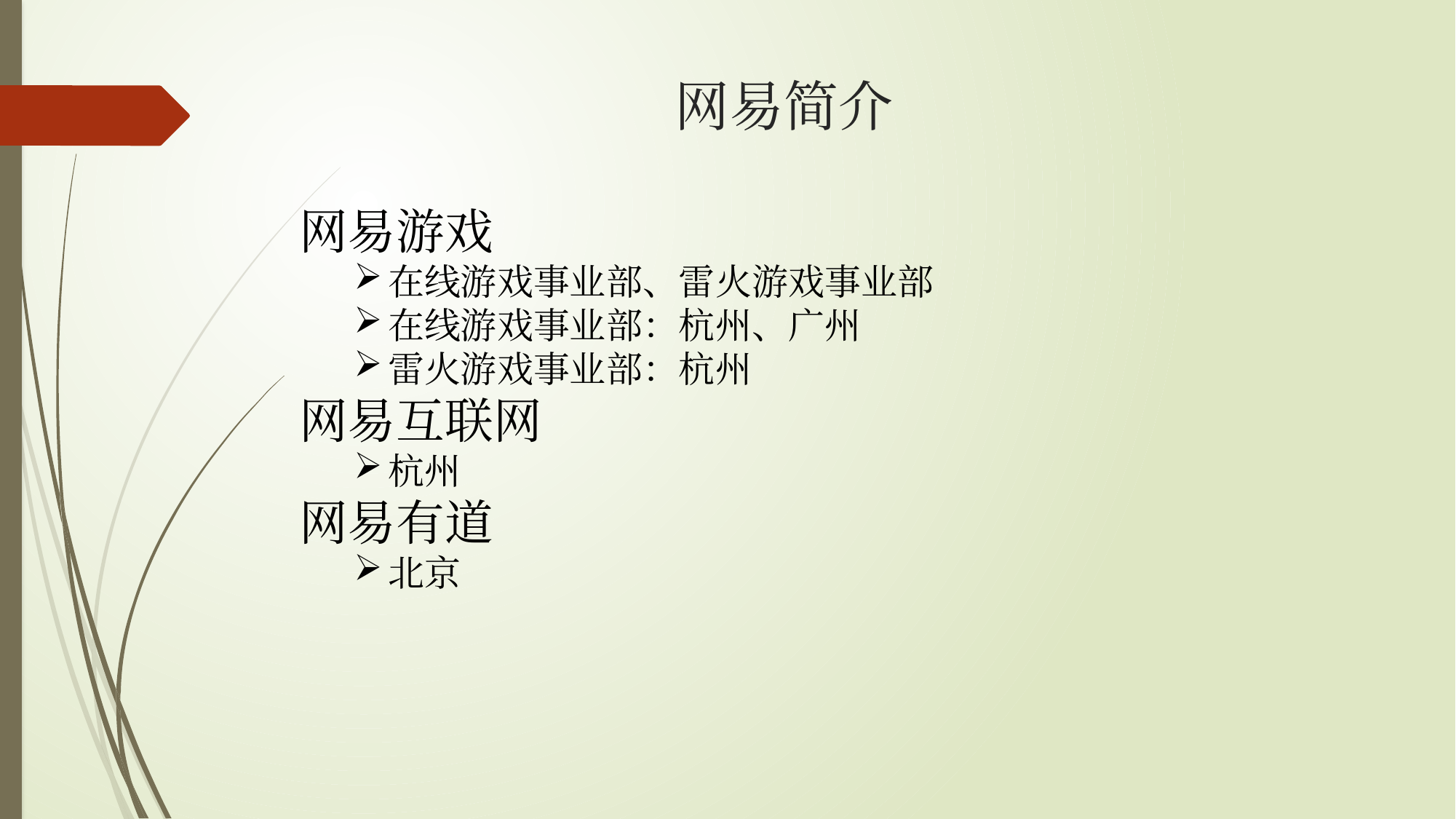

# 网易简介
网易游戏
在线游戏事业部、雷火游戏事业部
在线游戏事业部：杭州、广州
雷火游戏事业部：杭州
网易互联网
杭州
网易有道
北京